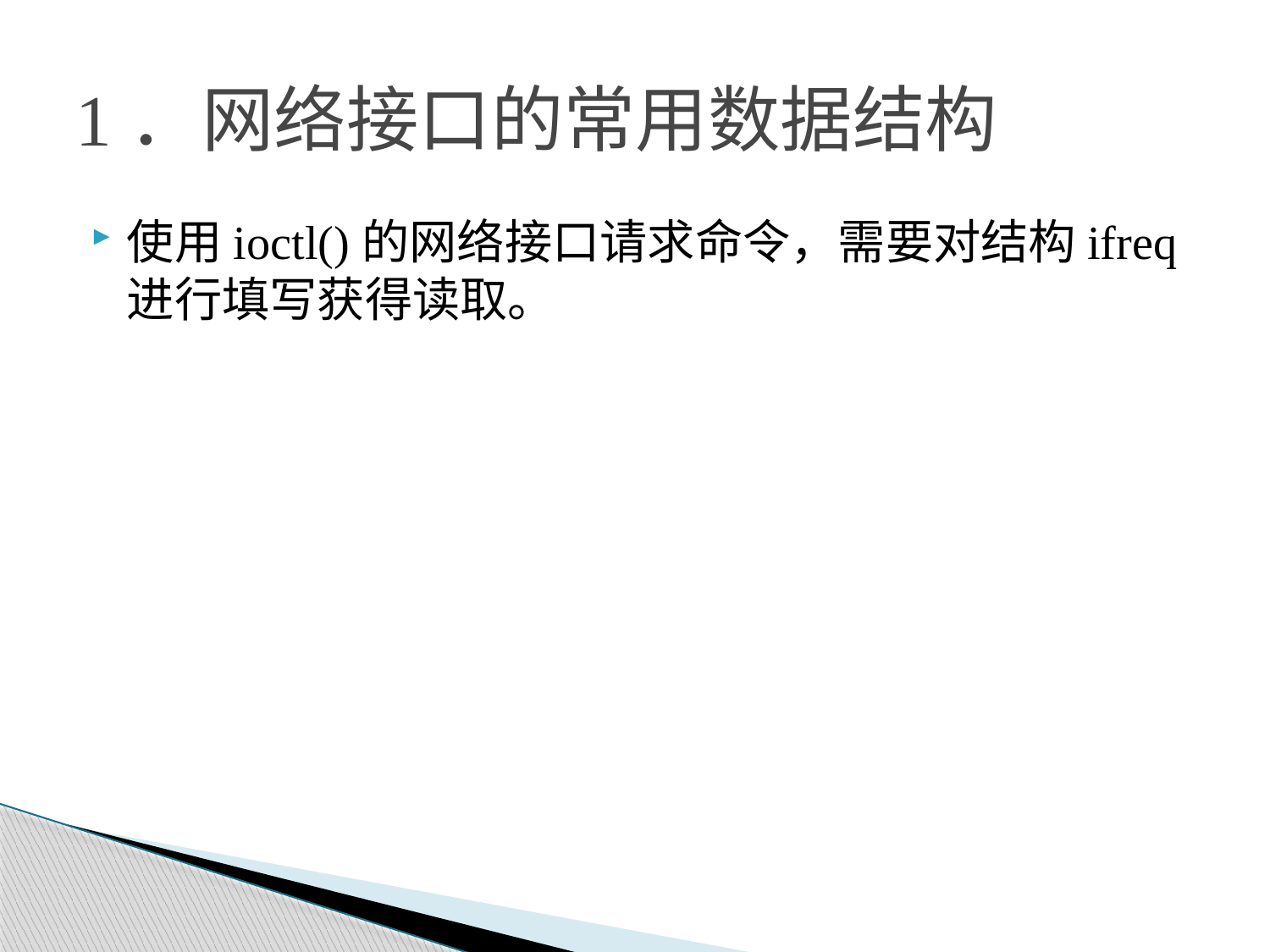

# 1．网络接口的常用数据结构
使用ioctl()的网络接口请求命令，需要对结构ifreq进行填写获得读取。